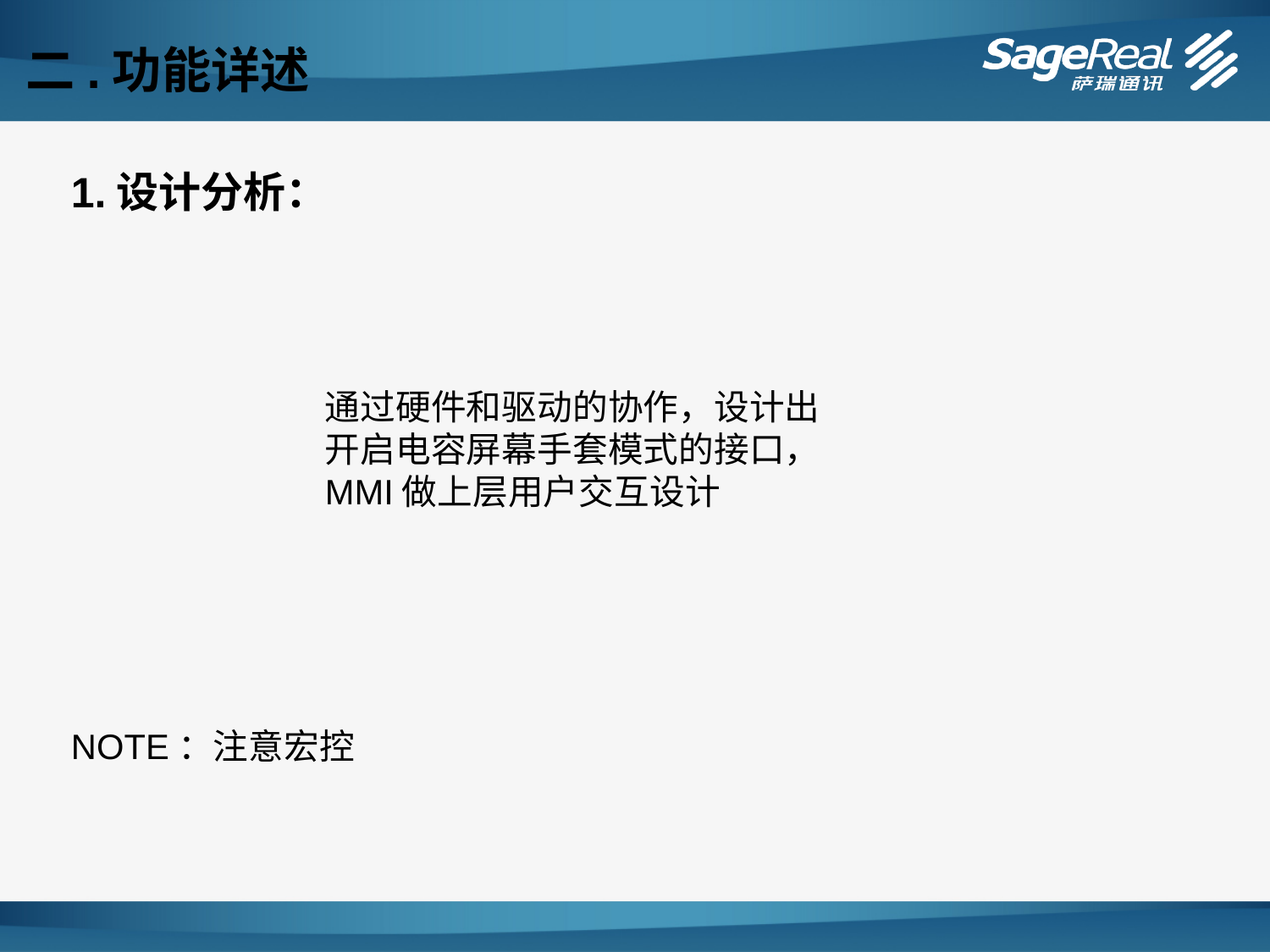

二.功能详述
1.设计分析：

		通过硬件和驱动的协作，设计出
		开启电容屏幕手套模式的接口，
		MMI做上层用户交互设计

NOTE：注意宏控